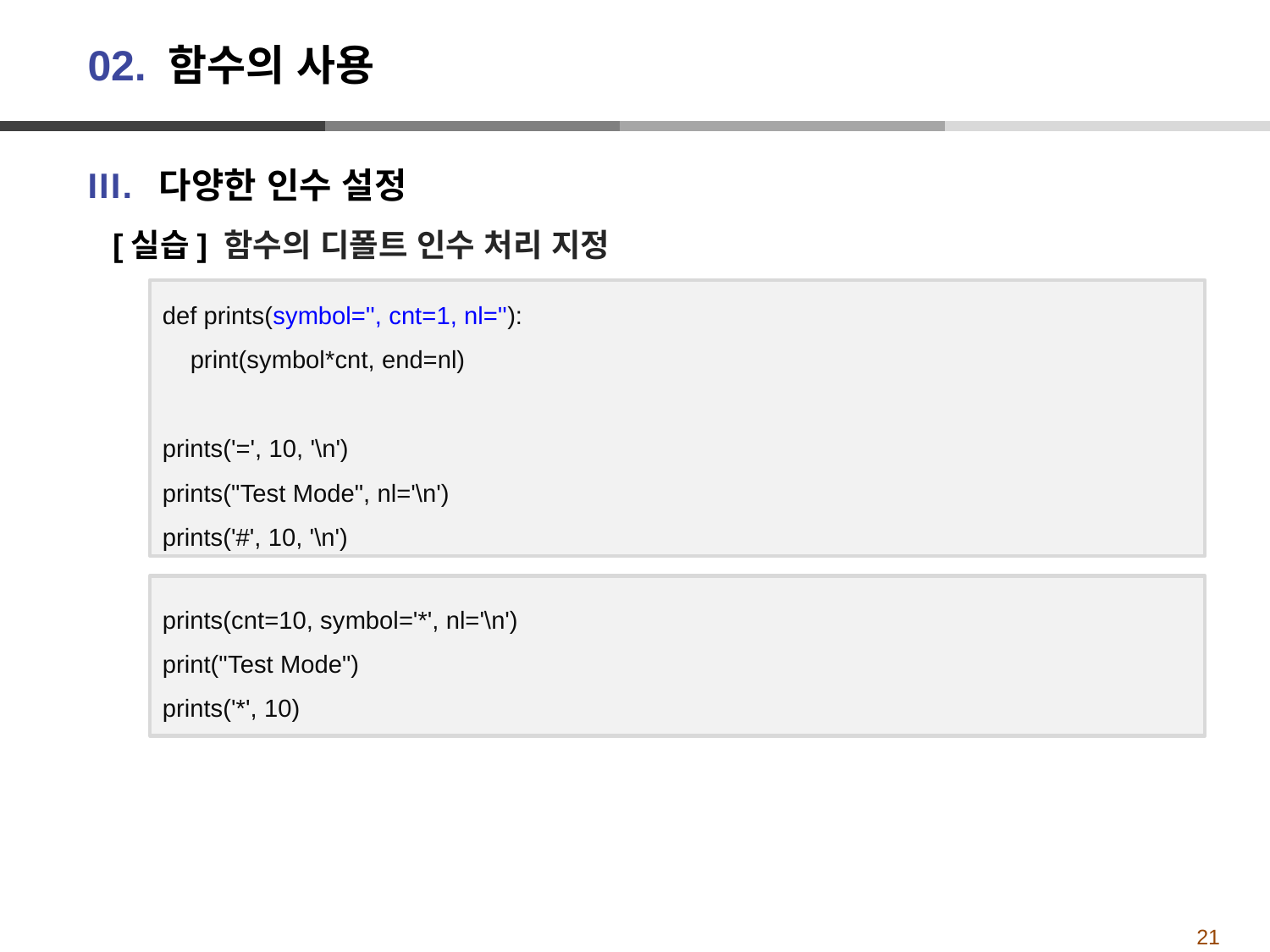

# 02. 함수의 사용
다양한 인수 설정
[실습] 함수의 디폴트 인수 처리 지정
def prints(symbol='', cnt=1, nl=''):
    print(symbol*cnt, end=nl)

prints('=', 10, '\n')
prints("Test Mode", nl='\n')
prints('#', 10, '\n')
prints(cnt=10, symbol='*', nl='\n')
print("Test Mode")
prints('*', 10)